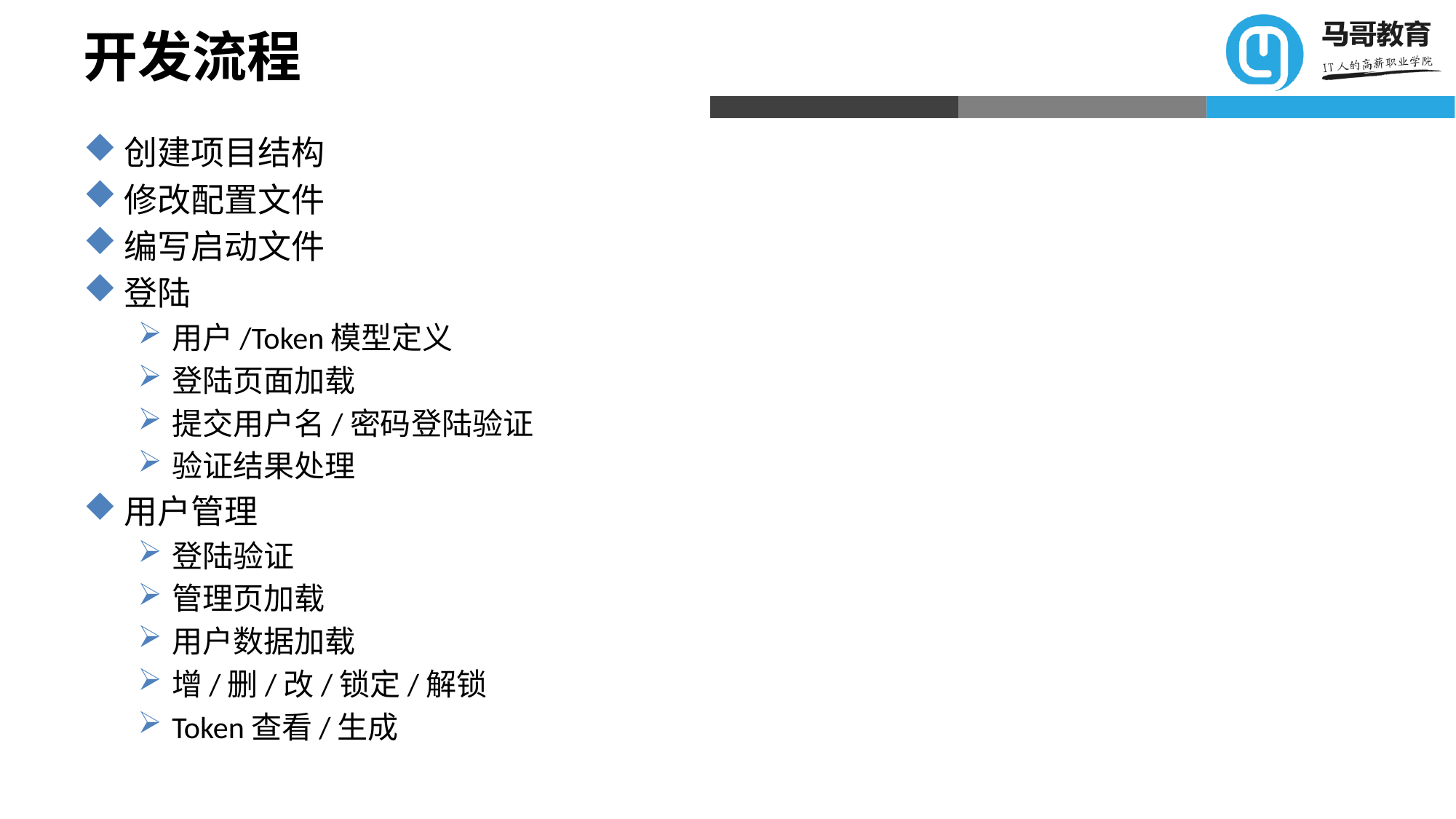

# 开发流程
创建项目结构
修改配置文件
编写启动文件
登陆
用户/Token模型定义
登陆页面加载
提交用户名/密码登陆验证
验证结果处理
用户管理
登陆验证
管理页加载
用户数据加载
增/删/改/锁定/解锁
Token查看/生成